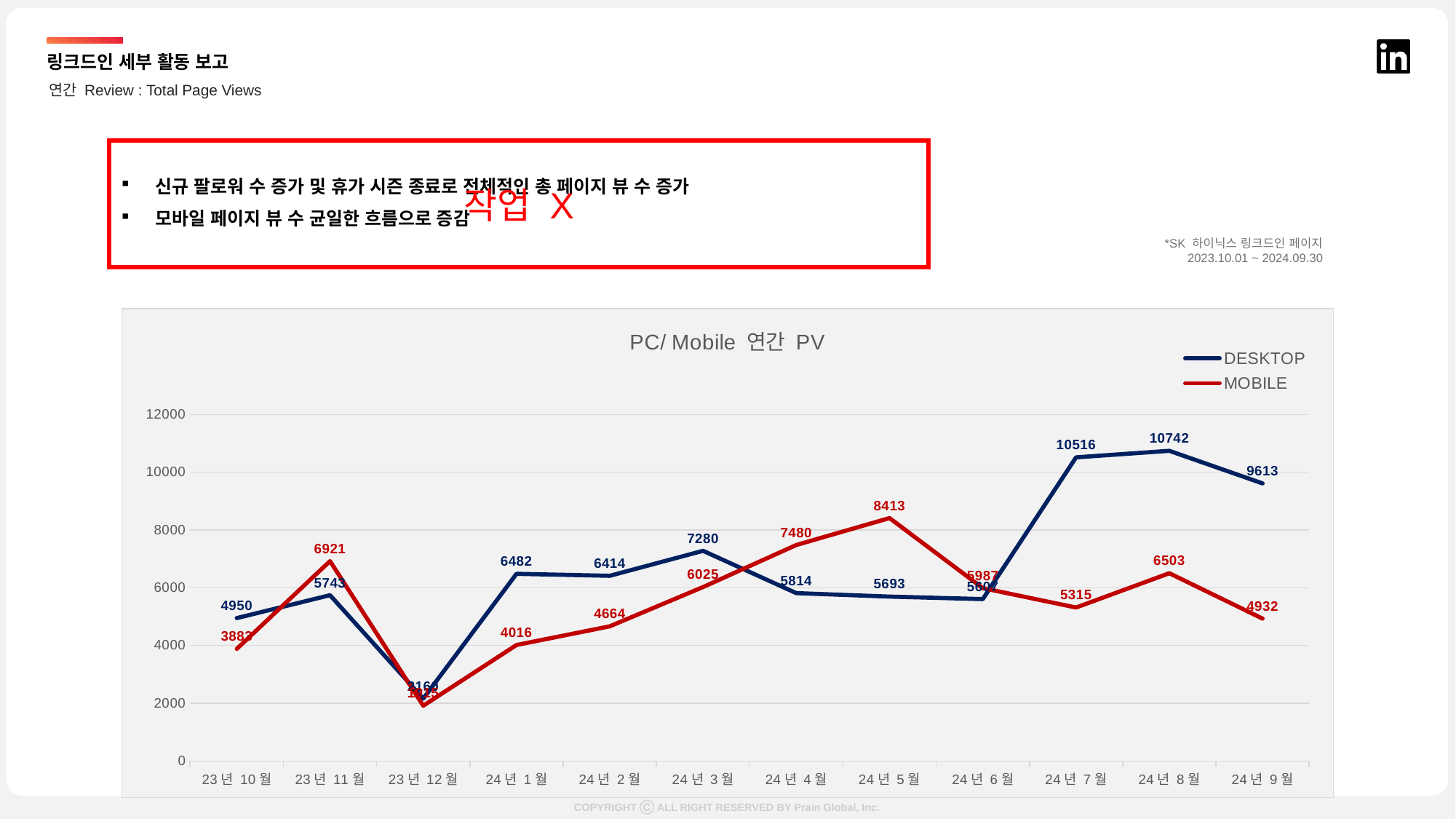

링크드인 세부 활동 보고
연간 Review : Total Page Views
작업 X
신규 팔로워 수 증가 및 휴가 시즌 종료로 전체적인 총 페이지 뷰 수 증가
모바일 페이지 뷰 수 균일한 흐름으로 증감
*SK 하이닉스 링크드인 페이지
2023.10.01 ~ 2024.09.30

### Chart: PC/ Mobile 연간 PV

| Category | DESKTOP | MOBILE |
|---|---|---|
| 45200 | 4950.0 | 3883.0 |
| 45231 | 5743.0 | 6921.0 |
| 45261 | 2160.0 | 1915.0 |
| 45292 | 6482.0 | 4016.0 |
| 45323 | 6414.0 | 4664.0 |
| 45352 | 7280.0 | 6025.0 |
| 45383 | 5814.0 | 7480.0 |
| 45413 | 5693.0 | 8413.0 |
| 45444 | 5607.0 | 5987.0 |
| 45474 | 10516.0 | 5315.0 |
| 45505 | 10742.0 | 6503.0 |
| 45536 | 9613.0 | 4932.0 |